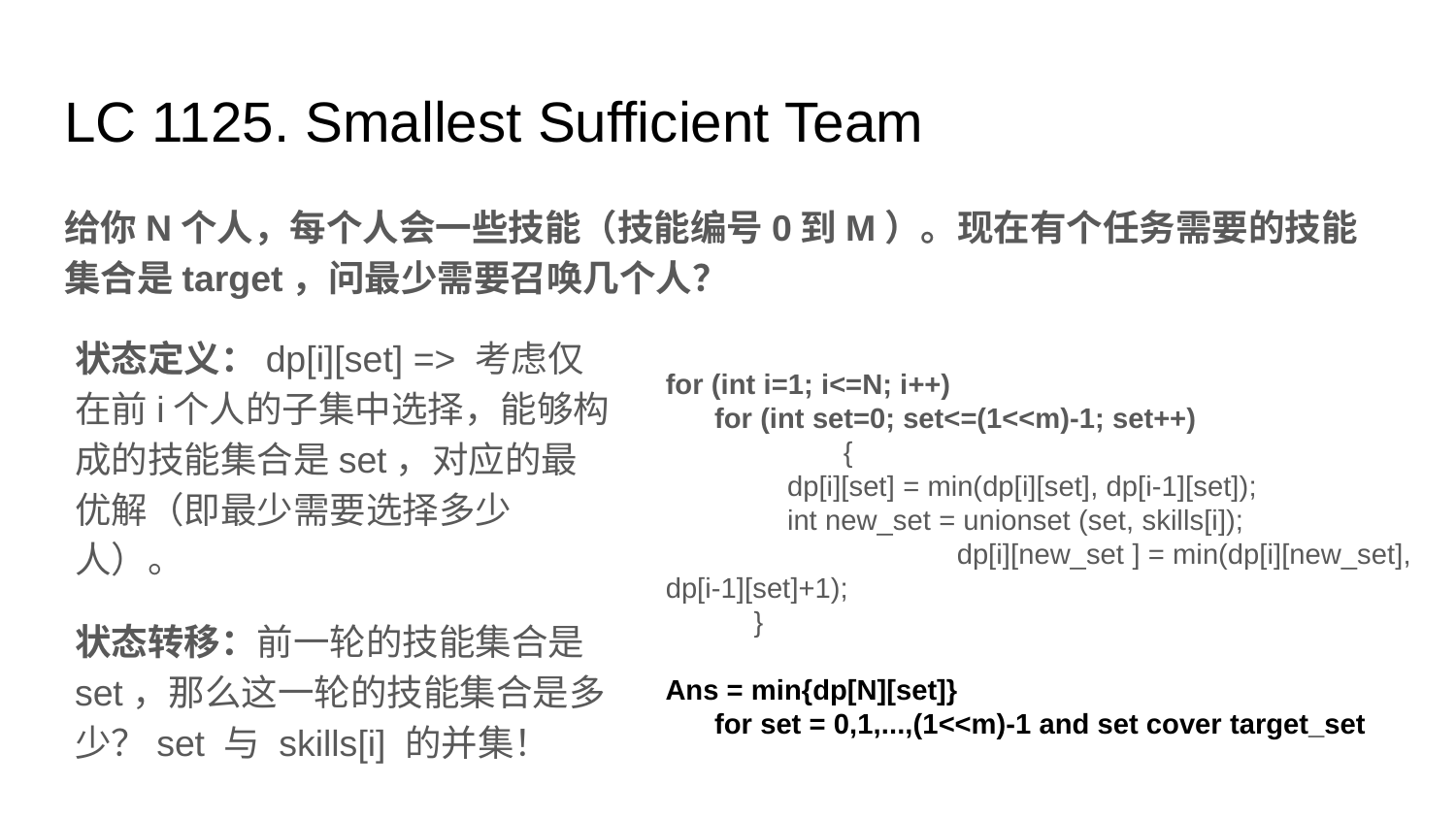

# LC 1125. Smallest Sufficient Team

给你N个人，每个人会一些技能（技能编号0到M）。现在有个任务需要的技能集合是target，问最少需要召唤几个人？

状态定义：dp[i][set] => 考虑仅在前i个人的子集中选择，能够构成的技能集合是set，对应的最优解（即最少需要选择多少人）。
状态转移：前一轮的技能集合是set，那么这一轮的技能集合是多少？set 与 skills[i] 的并集！

for (int i=1; i<=N; i++)
for (int set=0; set<=(1<<m)-1; set++)
      	    {
dp[i][set] = min(dp[i][set], dp[i-1][set]);
int new_set = unionset (set, skills[i]);
		dp[i][new_set ] = min(dp[i][new_set], dp[i-1][set]+1);
           }

   Ans = min{dp[N][set]}
for set = 0,1,...,(1<<m)-1 and set cover target_set